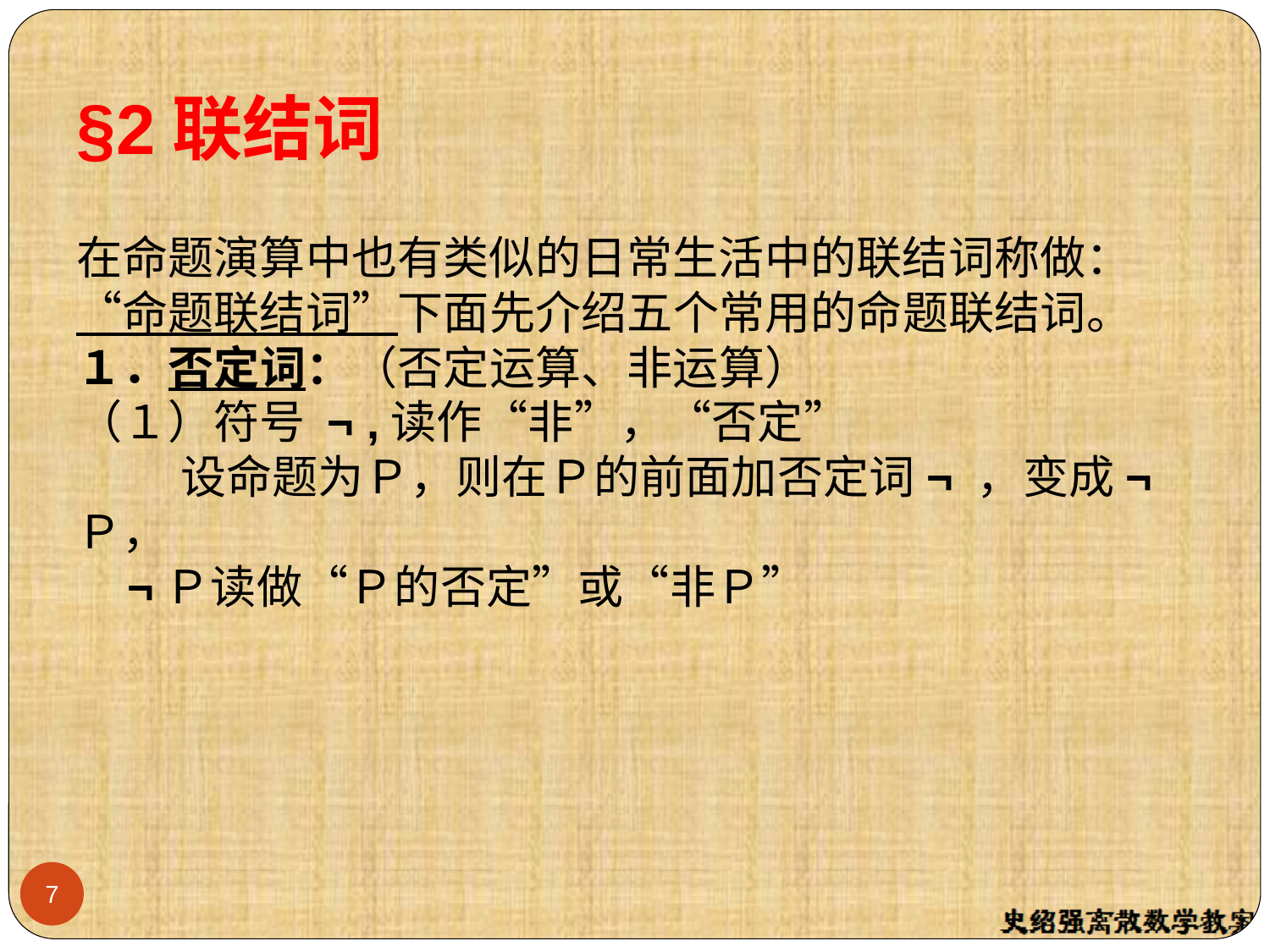

§2联结词
在命题演算中也有类似的日常生活中的联结词称做：“命题联结词”下面先介绍五个常用的命题联结词。
１．否定词：（否定运算、非运算）
（１）符号 ¬ ,读作“非”，“否定”
         设命题为Ｐ，则在Ｐ的前面加否定词¬ ，变成¬Ｐ，
    ¬Ｐ读做“Ｐ的否定”或“非Ｐ”

7